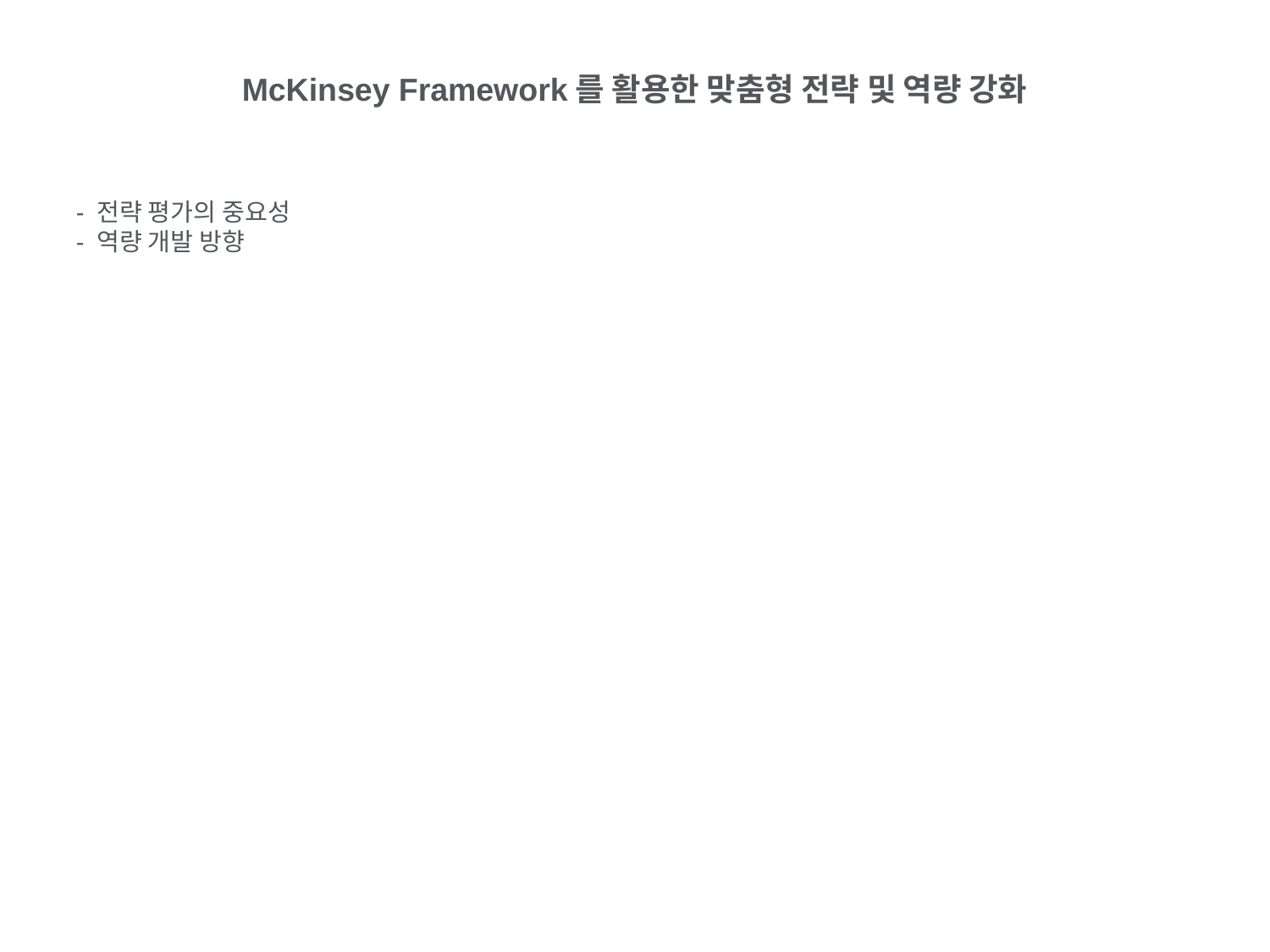

McKinsey Framework를 활용한 맞춤형 전략 및 역량 강화
- 전략 평가의 중요성
- 역량 개발 방향